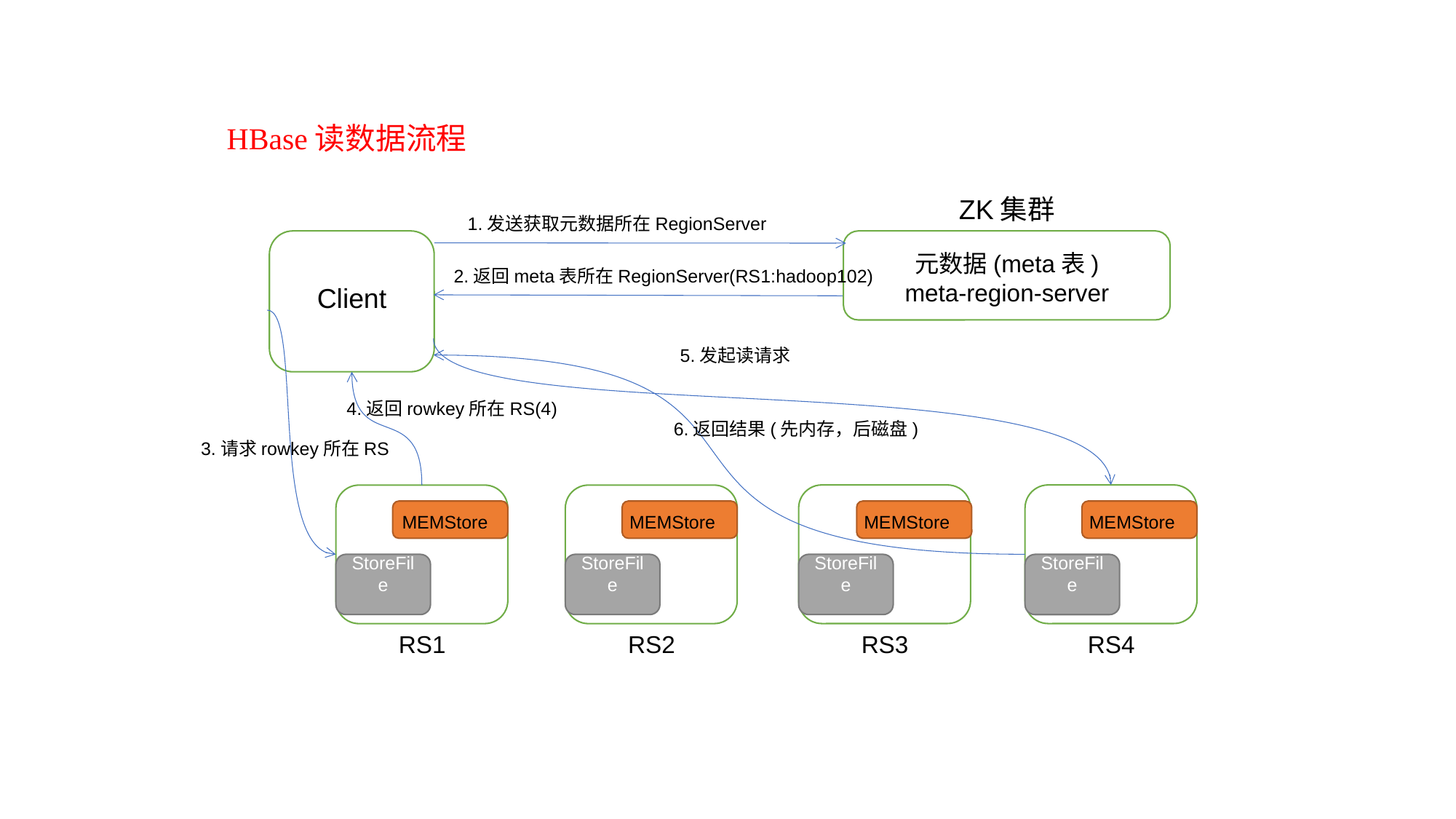

HBase读数据流程
ZK集群
1.发送获取元数据所在RegionServer

元数据(meta表)
meta-region-server
2.返回meta表所在RegionServer(RS1:hadoop102)
Client
5.发起读请求
4.返回rowkey所在RS(4)
6.返回结果(先内存，后磁盘)
3.请求rowkey所在RS

MEMStore
MEMStore
MEMStore
MEMStore
StoreFile

StoreFile

StoreFile

StoreFile

RS1
RS2
RS3
RS4